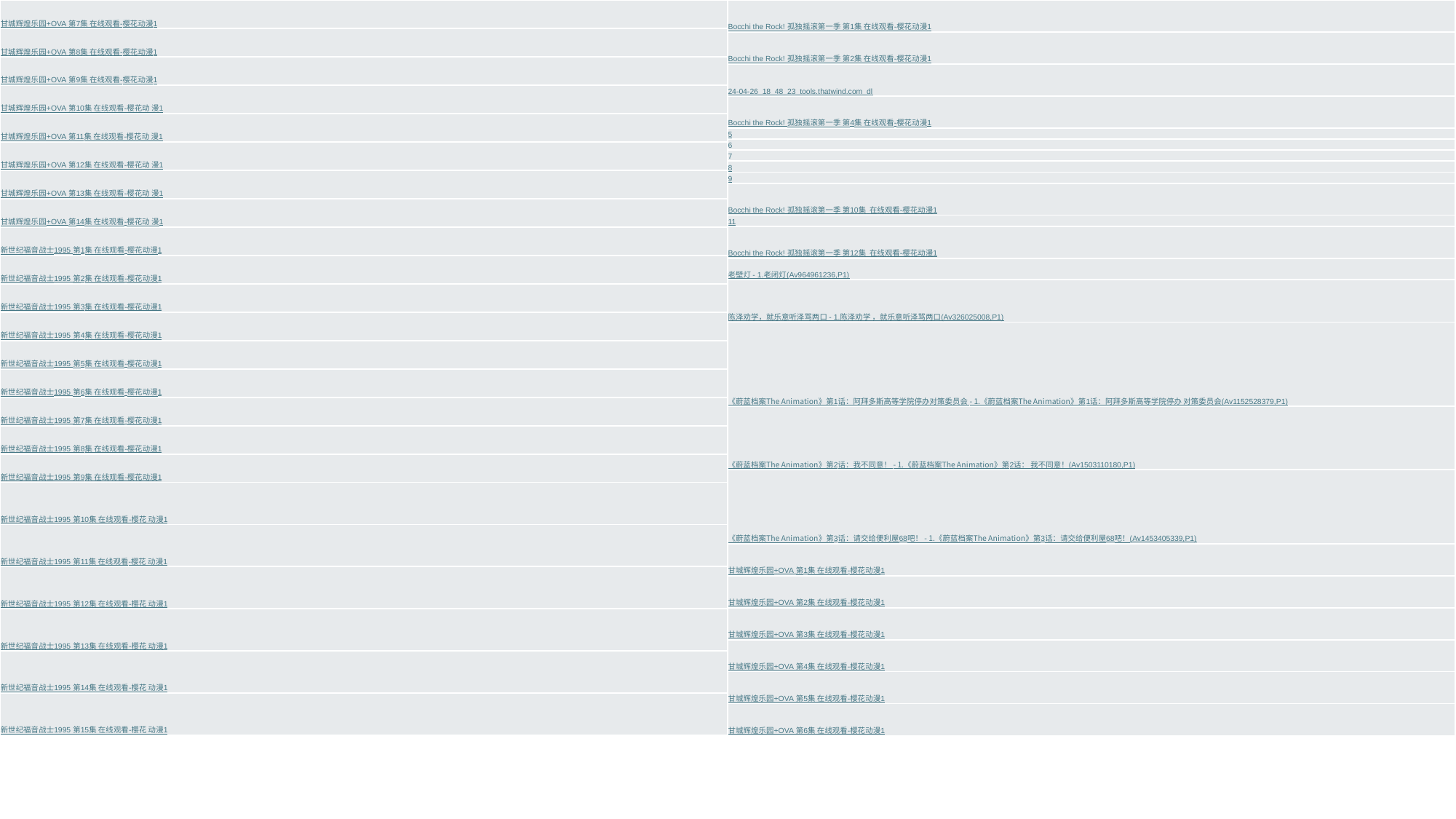

| Bocchi the Rock! 孤独摇滚第一季 第1集 在线观看-樱花动漫1 |
| --- |
| Bocchi the Rock! 孤独摇滚第一季 第2集 在线观看-樱花动漫1 |
| 24-04-26\_18\_48\_23\_tools.thatwind.com\_dl |
| Bocchi the Rock! 孤独摇滚第一季 第4集 在线观看-樱花动漫1 |
| 5 |
| 6 |
| 7 |
| 8 |
| 9 |
| Bocchi the Rock! 孤独摇滚第一季 第10集 在线观看-樱花动漫1 |
| 11 |
| Bocchi the Rock! 孤独摇滚第一季 第12集 在线观看-樱花动漫1 |
| 老壁灯 - 1.老闭灯(Av964961236,P1) |
| 陈泽劝学，就乐意听泽骂两口 - 1.陈泽劝学 ，就乐意听泽骂两口(Av326025008,P1) |
| 《蔚蓝档案The Animation》第1话：阿拜多斯高等学院停办对策委员会 - 1.《蔚蓝档案The Animation》第1话：阿拜多斯高等学院停办 对策委员会(Av1152528379,P1) |
| 《蔚蓝档案The Animation》第2话：我不同意！ - 1.《蔚蓝档案The Animation》第2话： 我不同意！(Av1503110180,P1) |
| 《蔚蓝档案The Animation》第3话：请交给便利屋68吧！ - 1.《蔚蓝档案The Animation》第3话：请交给便利屋68吧！(Av1453405339,P1) |
| 甘城辉煌乐园+OVA 第1集 在线观看-樱花动漫1 |
| 甘城辉煌乐园+OVA 第2集 在线观看-樱花动漫1 |
| 甘城辉煌乐园+OVA 第3集 在线观看-樱花动漫1 |
| 甘城辉煌乐园+OVA 第4集 在线观看-樱花动漫1 |
| 甘城辉煌乐园+OVA 第5集 在线观看-樱花动漫1 |
| 甘城辉煌乐园+OVA 第6集 在线观看-樱花动漫1 |
| 甘城辉煌乐园+OVA 第7集 在线观看-樱花动漫1 |
| --- |
| 甘城辉煌乐园+OVA 第8集 在线观看-樱花动漫1 |
| 甘城辉煌乐园+OVA 第9集 在线观看-樱花动漫1 |
| 甘城辉煌乐园+OVA 第10集 在线观看-樱花动 漫1 |
| 甘城辉煌乐园+OVA 第11集 在线观看-樱花动 漫1 |
| 甘城辉煌乐园+OVA 第12集 在线观看-樱花动 漫1 |
| 甘城辉煌乐园+OVA 第13集 在线观看-樱花动 漫1 |
| 甘城辉煌乐园+OVA 第14集 在线观看-樱花动 漫1 |
| 新世纪福音战士1995 第1集 在线观看-樱花动漫1 |
| 新世纪福音战士1995 第2集 在线观看-樱花动漫1 |
| 新世纪福音战士1995 第3集 在线观看-樱花动漫1 |
| 新世纪福音战士1995 第4集 在线观看-樱花动漫1 |
| 新世纪福音战士1995 第5集 在线观看-樱花动漫1 |
| 新世纪福音战士1995 第6集 在线观看-樱花动漫1 |
| 新世纪福音战士1995 第7集 在线观看-樱花动漫1 |
| 新世纪福音战士1995 第8集 在线观看-樱花动漫1 |
| 新世纪福音战士1995 第9集 在线观看-樱花动漫1 |
| 新世纪福音战士1995 第10集 在线观看-樱花 动漫1 |
| 新世纪福音战士1995 第11集 在线观看-樱花 动漫1 |
| 新世纪福音战士1995 第12集 在线观看-樱花 动漫1 |
| 新世纪福音战士1995 第13集 在线观看-樱花 动漫1 |
| 新世纪福音战士1995 第14集 在线观看-樱花 动漫1 |
| 新世纪福音战士1995 第15集 在线观看-樱花 动漫1 |